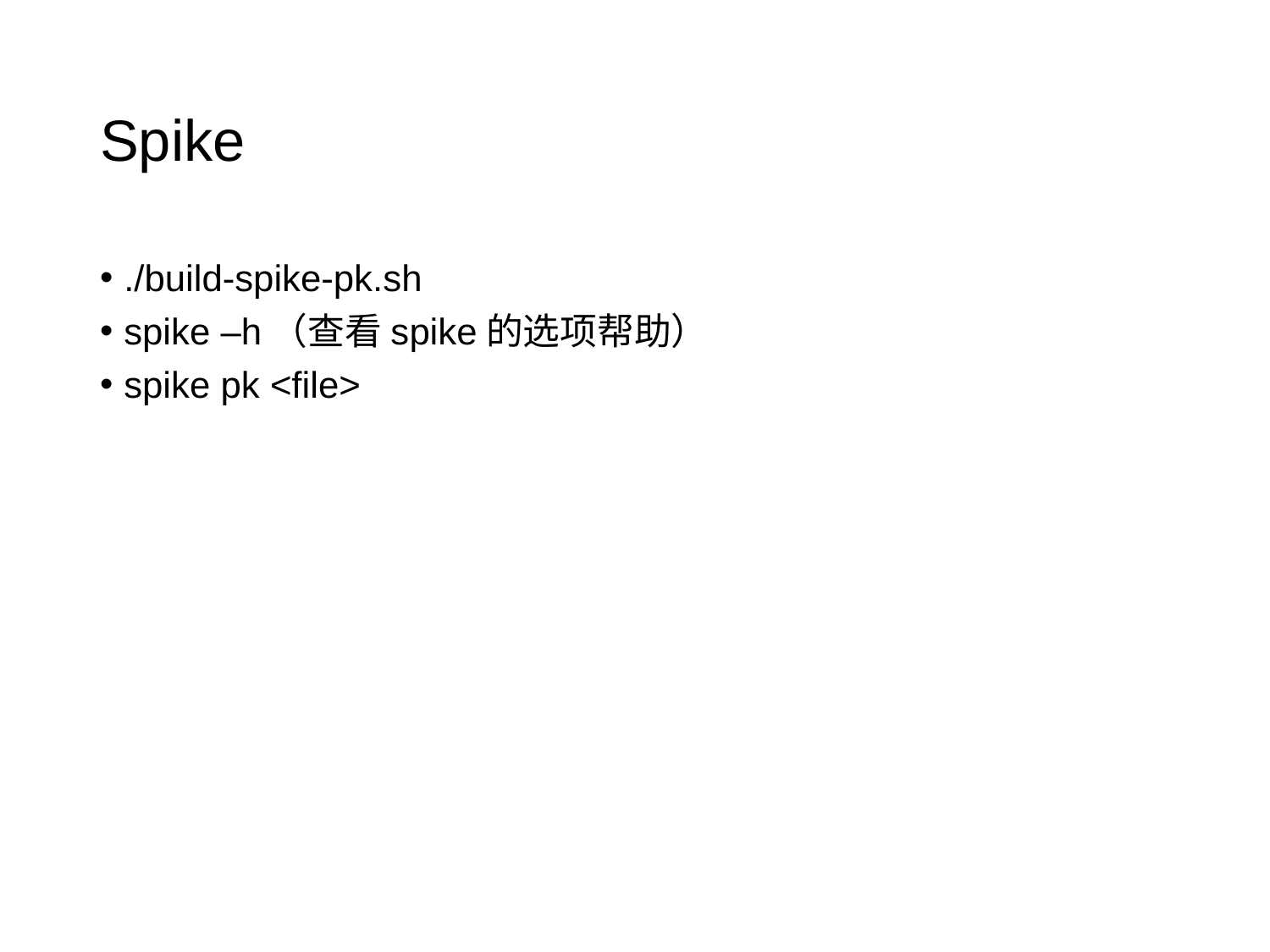

# Spike
./build-spike-pk.sh
spike –h（查看spike的选项帮助）
spike pk <file>